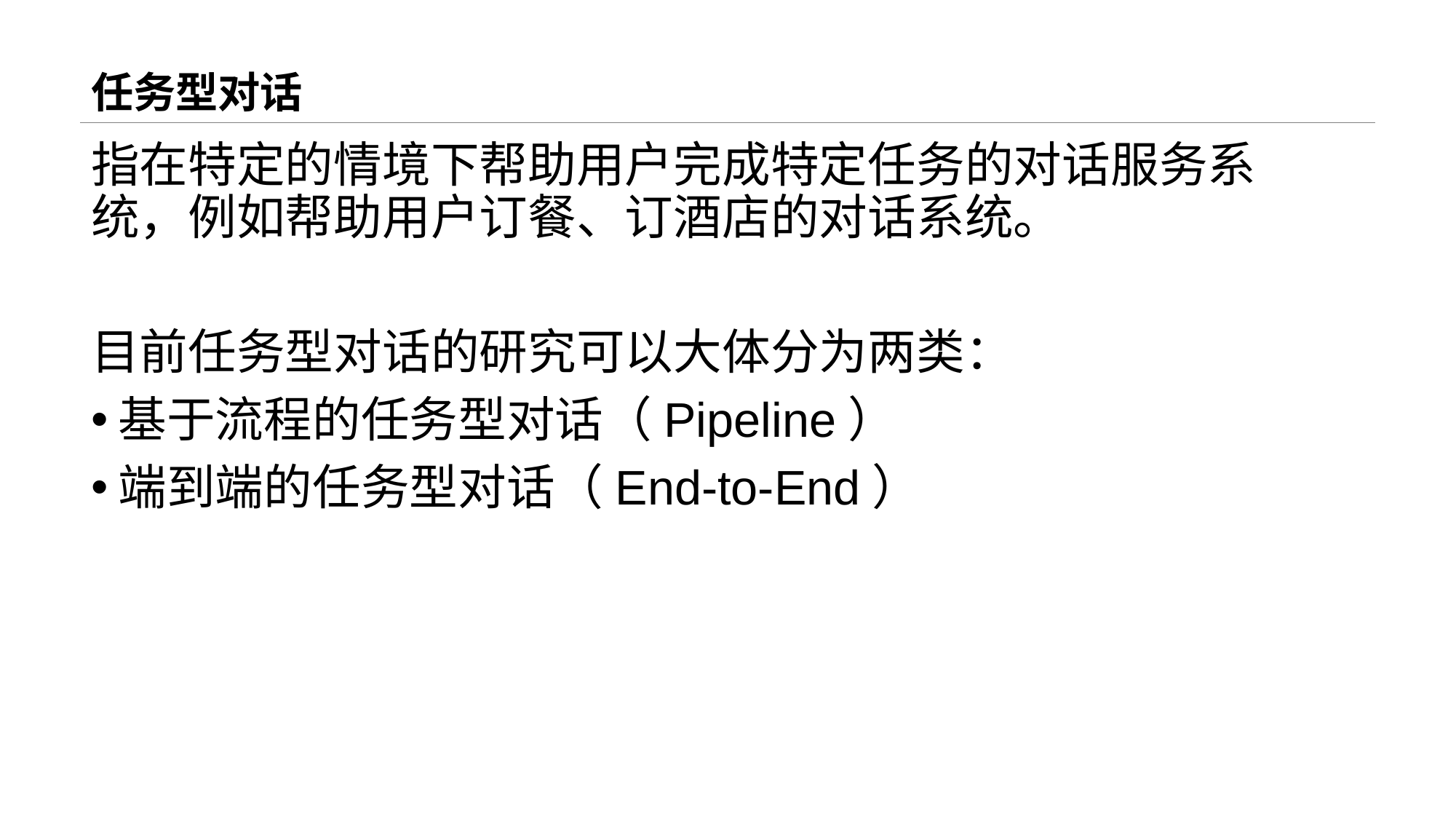

# 任务型对话
指在特定的情境下帮助用户完成特定任务的对话服务系统，例如帮助用户订餐、订酒店的对话系统。

目前任务型对话的研究可以大体分为两类：
基于流程的任务型对话（Pipeline）
端到端的任务型对话（End-to-End）
2